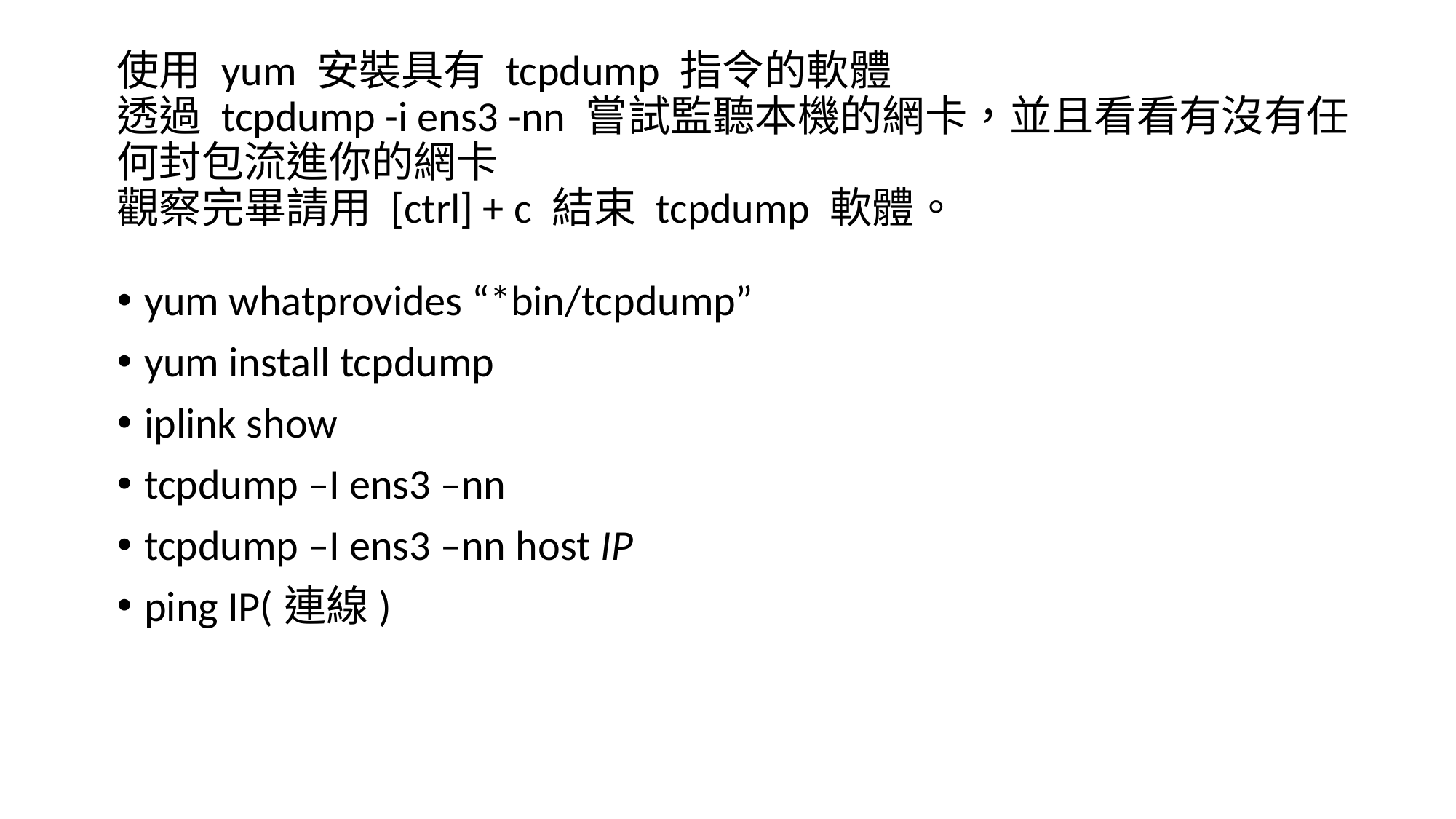

# 使用 yum 安裝具有 tcpdump 指令的軟體 透過 tcpdump -i ens3 -nn 嘗試監聽本機的網卡，並且看看有沒有任何封包流進你的網卡 觀察完畢請用 [ctrl] + c 結束 tcpdump 軟體。
yum whatprovides “*bin/tcpdump”
yum install tcpdump
iplink show
tcpdump –I ens3 –nn
tcpdump –I ens3 –nn host IP
ping IP(連線)